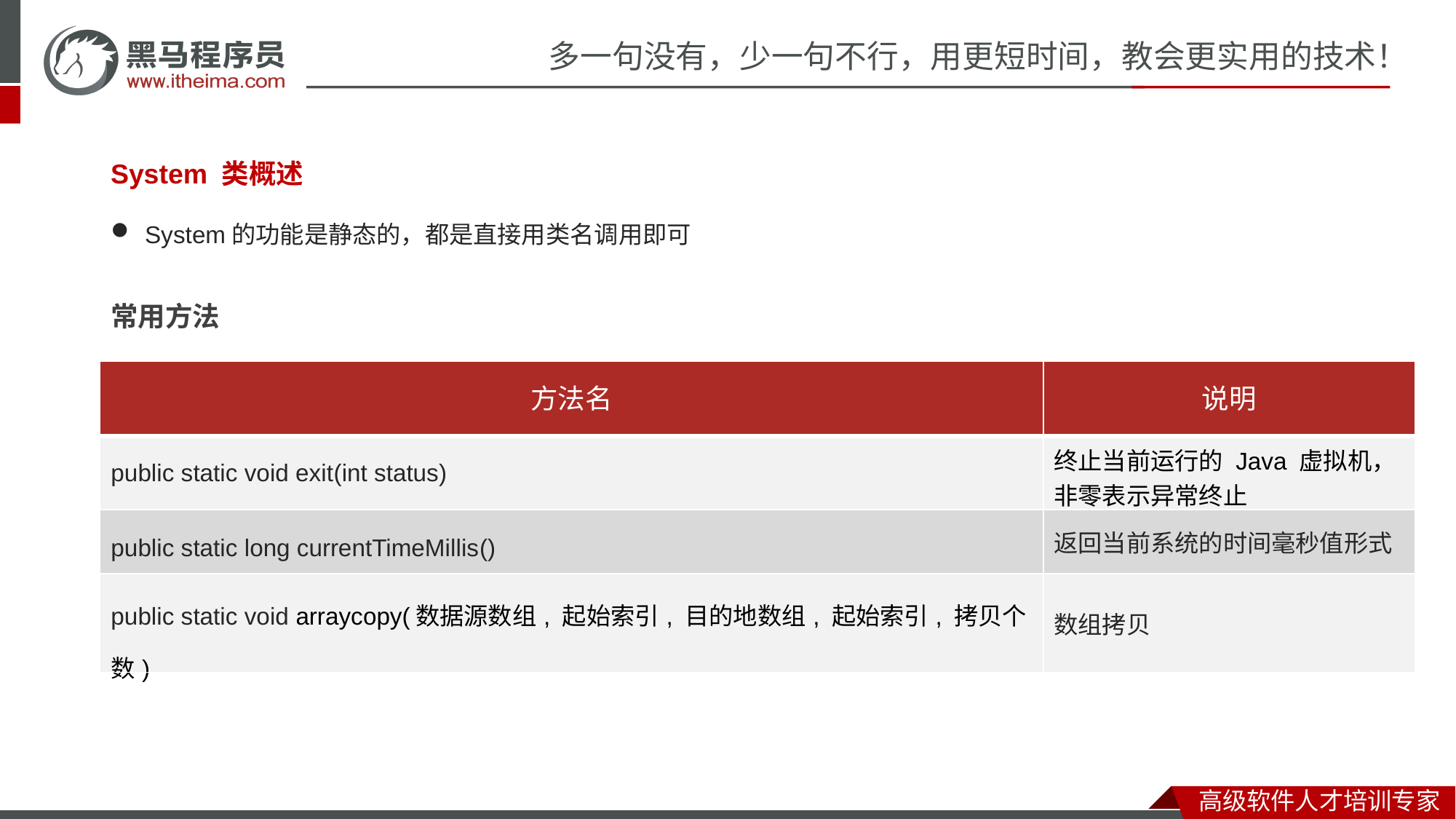

System 类概述
System的功能是静态的，都是直接用类名调用即可
常用方法
| 方法名 | 说明 |
| --- | --- |
| public static void exit​(int status) | 终止当前运行的 Java 虚拟机，非零表示异常终止 |
| public static long currentTimeMillis​() | 返回当前系统的时间毫秒值形式 |
| public static void arraycopy(数据源数组, 起始索引, 目的地数组, 起始索引, 拷贝个数) | 数组拷贝 |